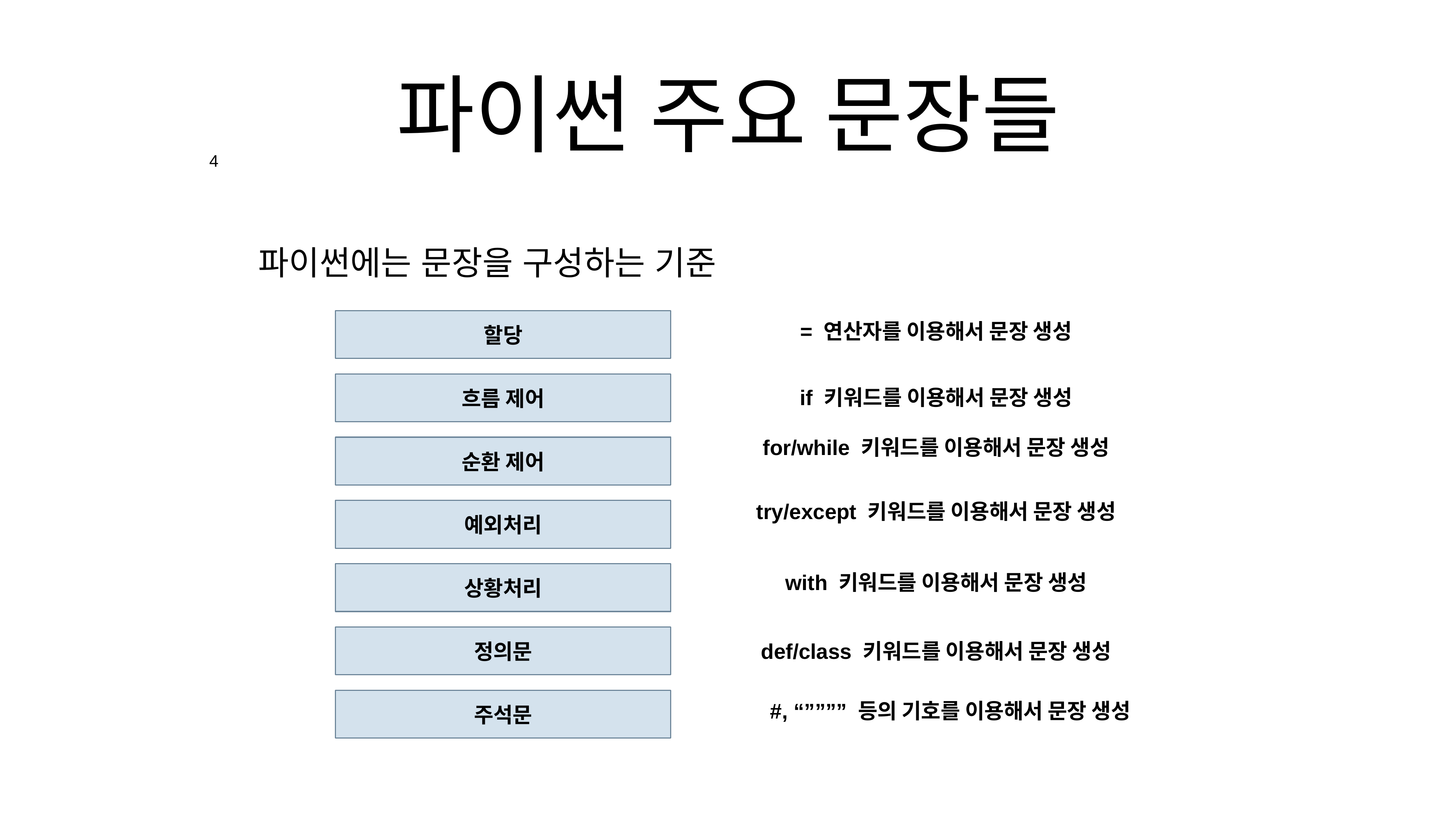

# 파이썬 주요 문장들
4
 파이썬에는 문장을 구성하는 기준

할당
 = 연산자를 이용해서 문장 생성

흐름 제어
 if 키워드를 이용해서 문장 생성
 for/while 키워드를 이용해서 문장 생성

순환 제어
 try/except 키워드를 이용해서 문장 생성

예외처리

상황처리
 with 키워드를 이용해서 문장 생성

정의문
 def/class 키워드를 이용해서 문장 생성

주석문
#, “”””” 등의 기호를 이용해서 문장 생성